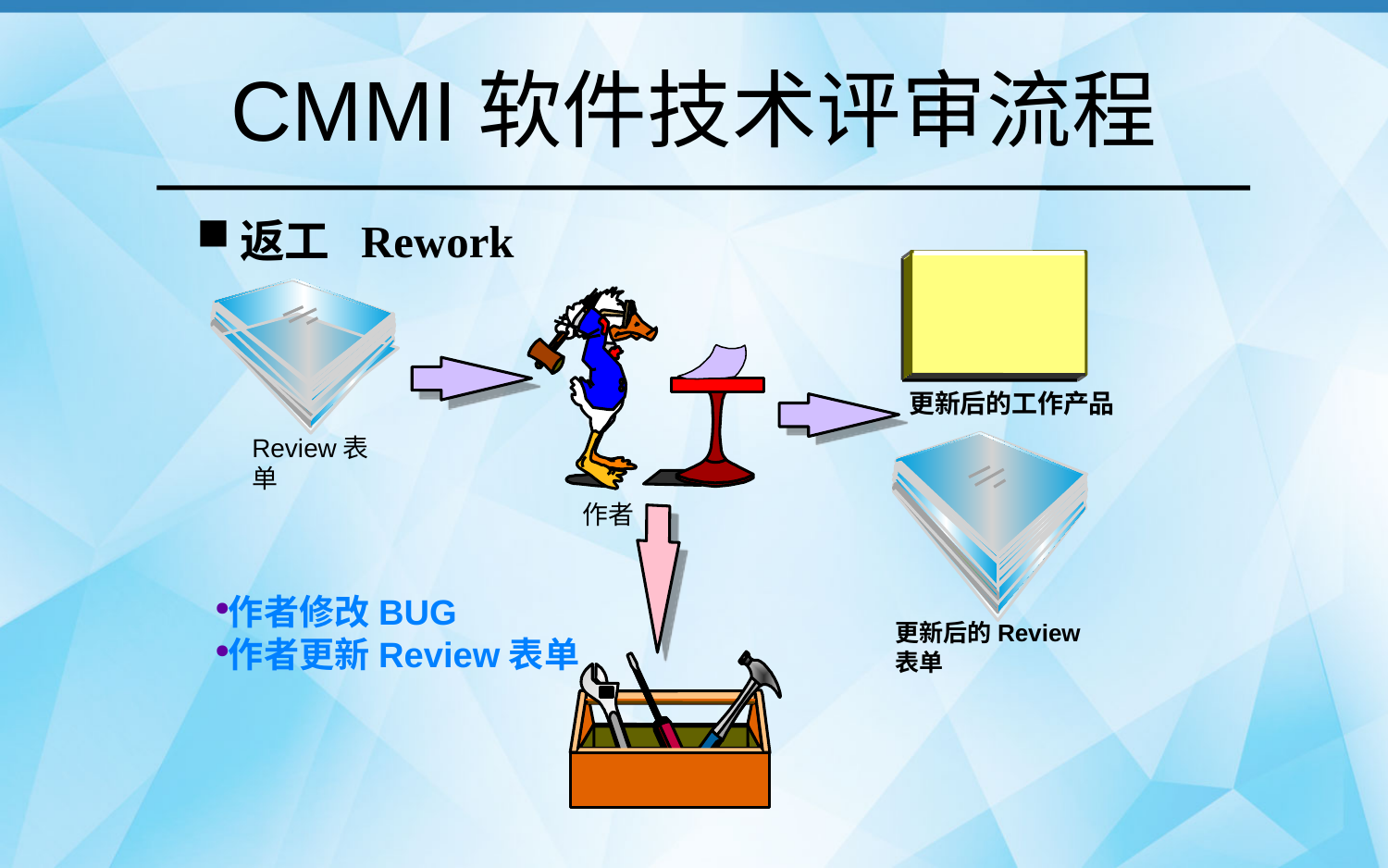

# CMMI软件技术评审流程

返工  Rework

更新后的工作产品

Review表单

作者

作者修改BUG
作者更新Review表单
更新后的Review表单